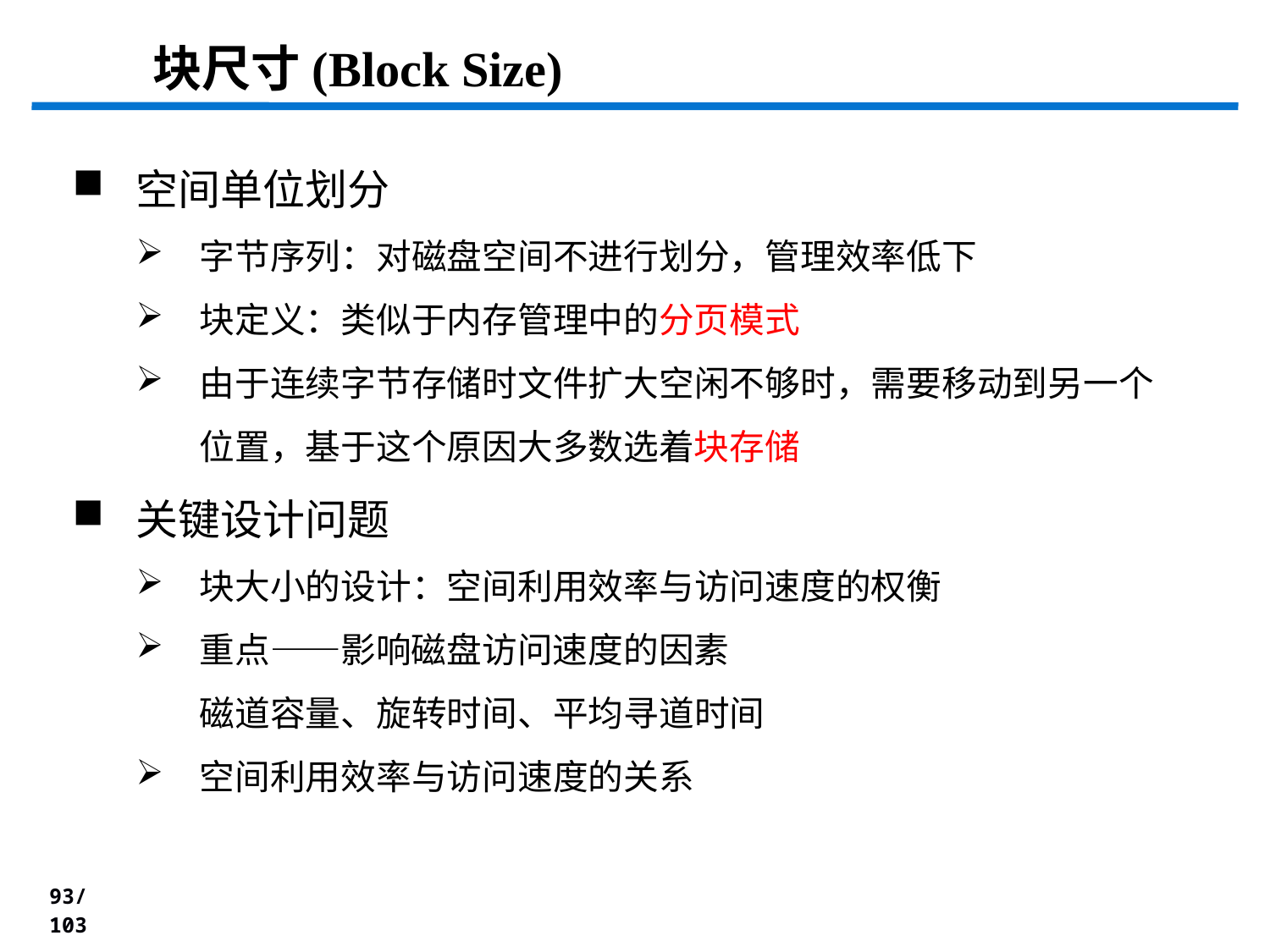

块尺寸(Block Size)
空间单位划分
字节序列：对磁盘空间不进行划分，管理效率低下
块定义：类似于内存管理中的分页模式
由于连续字节存储时文件扩大空闲不够时，需要移动到另一个位置，基于这个原因大多数选着块存储
关键设计问题
块大小的设计：空间利用效率与访问速度的权衡
重点——影响磁盘访问速度的因素
磁道容量、旋转时间、平均寻道时间
空间利用效率与访问速度的关系